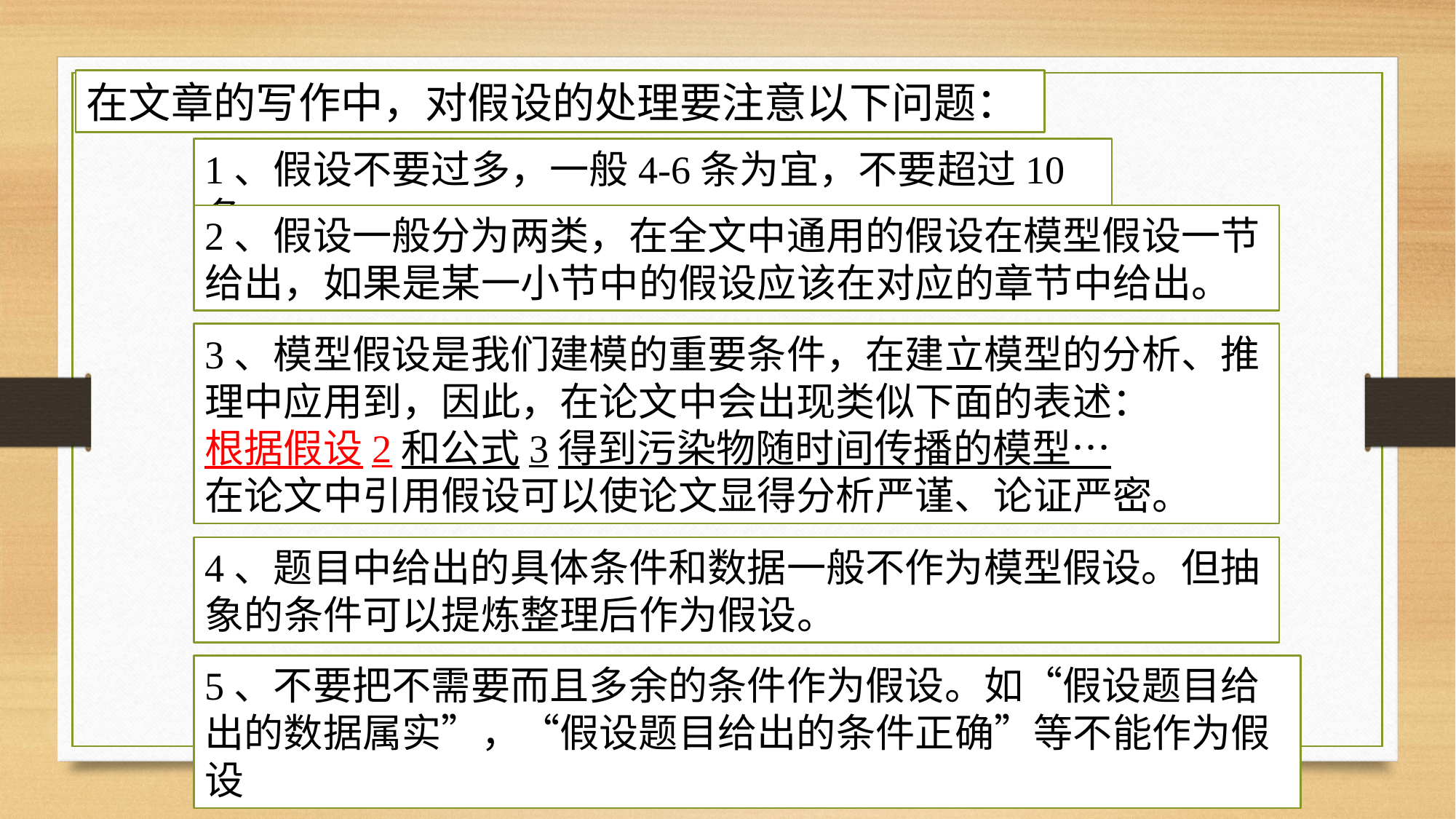

在文章的写作中，对假设的处理要注意以下问题：
1、假设不要过多，一般4-6条为宜，不要超过10条
2、假设一般分为两类，在全文中通用的假设在模型假设一节给出，如果是某一小节中的假设应该在对应的章节中给出。
3、模型假设是我们建模的重要条件，在建立模型的分析、推理中应用到，因此，在论文中会出现类似下面的表述：
根据假设2和公式3得到污染物随时间传播的模型…
在论文中引用假设可以使论文显得分析严谨、论证严密。
4、题目中给出的具体条件和数据一般不作为模型假设。但抽象的条件可以提炼整理后作为假设。
5、不要把不需要而且多余的条件作为假设。如“假设题目给出的数据属实”，“假设题目给出的条件正确”等不能作为假设